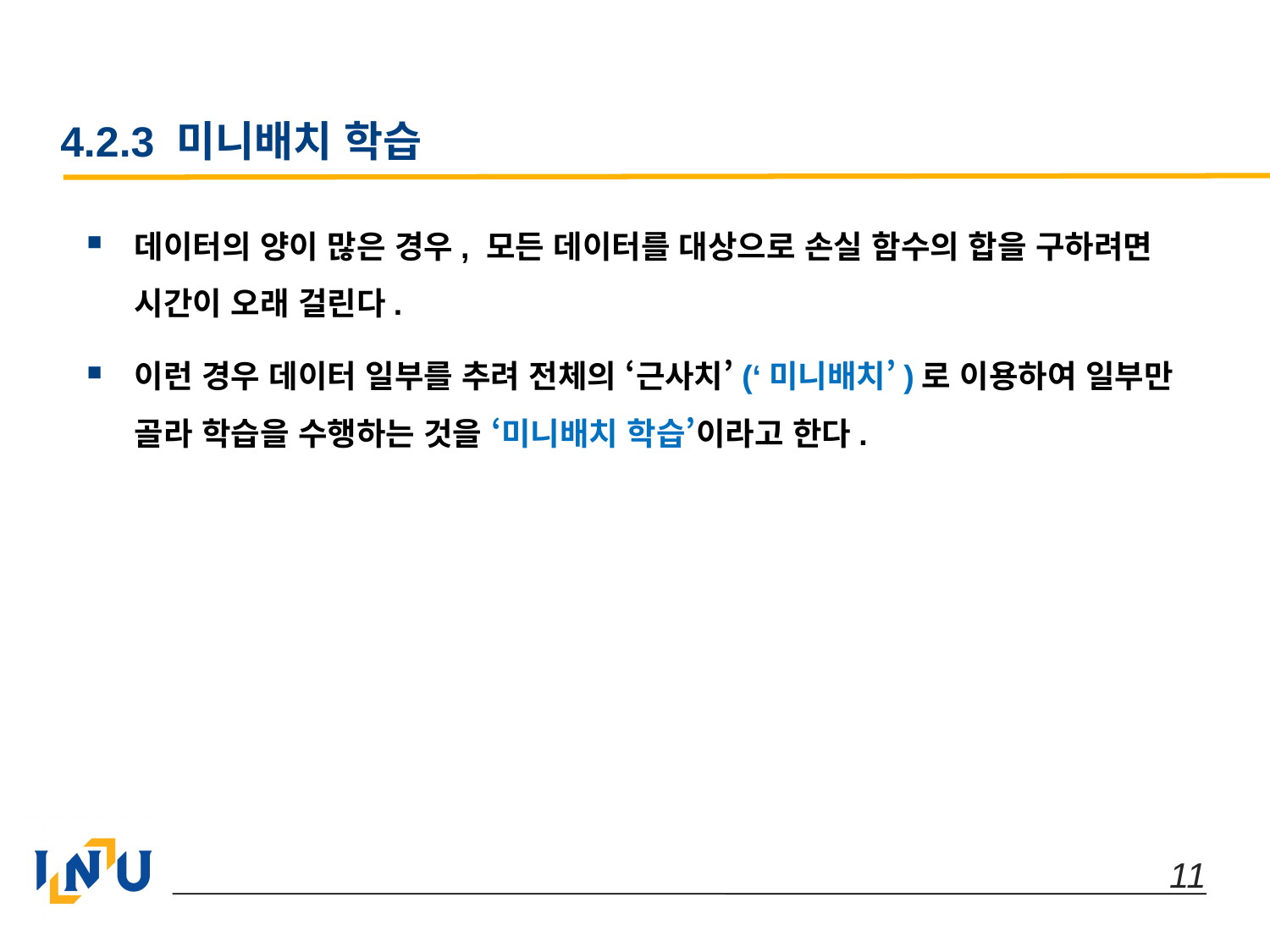

# 4.2.3 미니배치 학습
데이터의 양이 많은 경우, 모든 데이터를 대상으로 손실 함수의 합을 구하려면 시간이 오래 걸린다.
이런 경우 데이터 일부를 추려 전체의 ‘근사치’(‘미니배치’)로 이용하여 일부만 골라 학습을 수행하는 것을 ‘미니배치 학습’이라고 한다.
 11